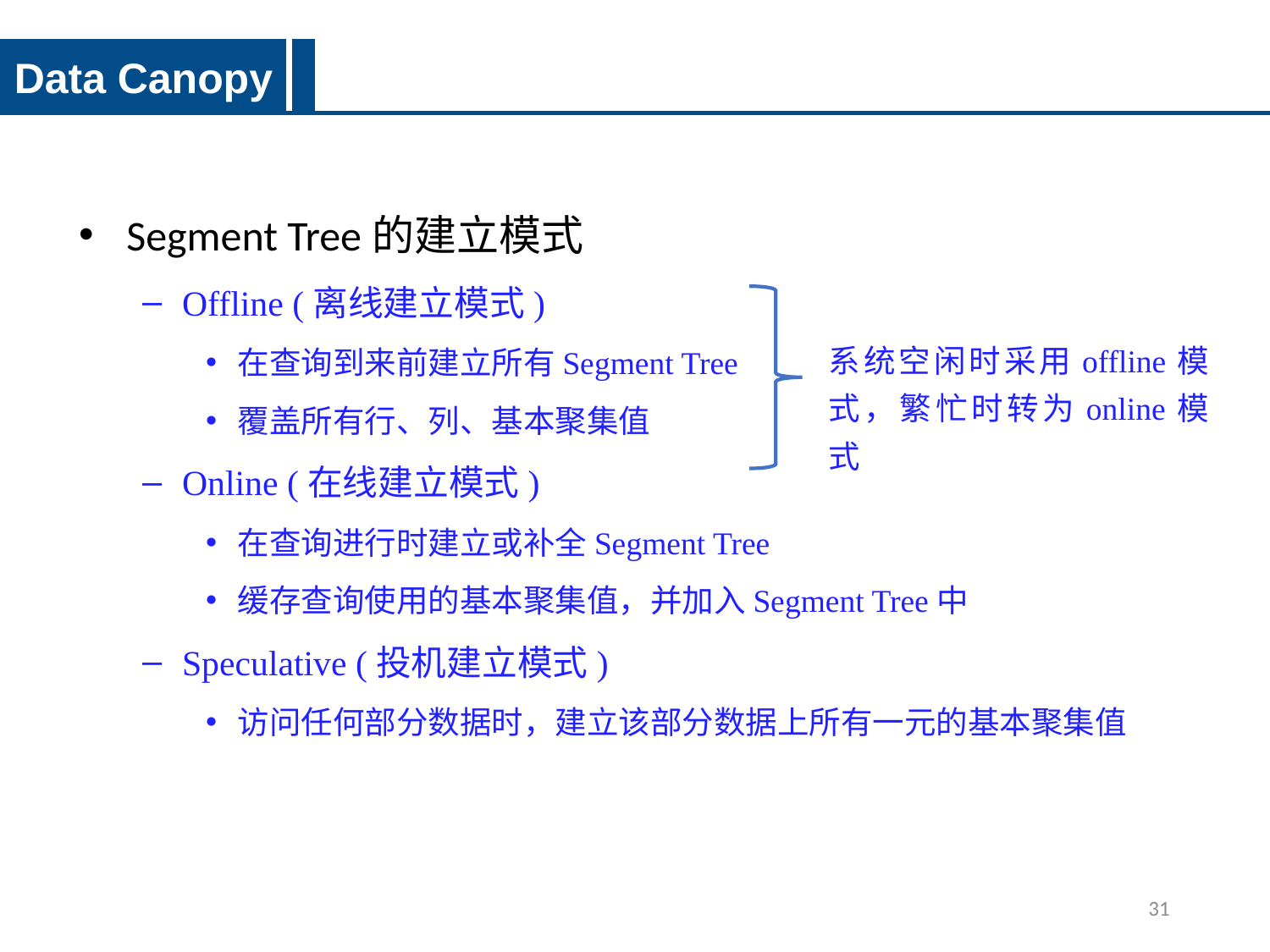

Data Canopy

Segment Tree的建立模式
Offline (离线建立模式)
在查询到来前建立所有Segment Tree
覆盖所有行、列、基本聚集值
Online (在线建立模式)
在查询进行时建立或补全Segment Tree
缓存查询使用的基本聚集值，并加入Segment Tree中
Speculative (投机建立模式)
访问任何部分数据时，建立该部分数据上所有一元的基本聚集值

系统空闲时采用offline模式，繁忙时转为online模式
31